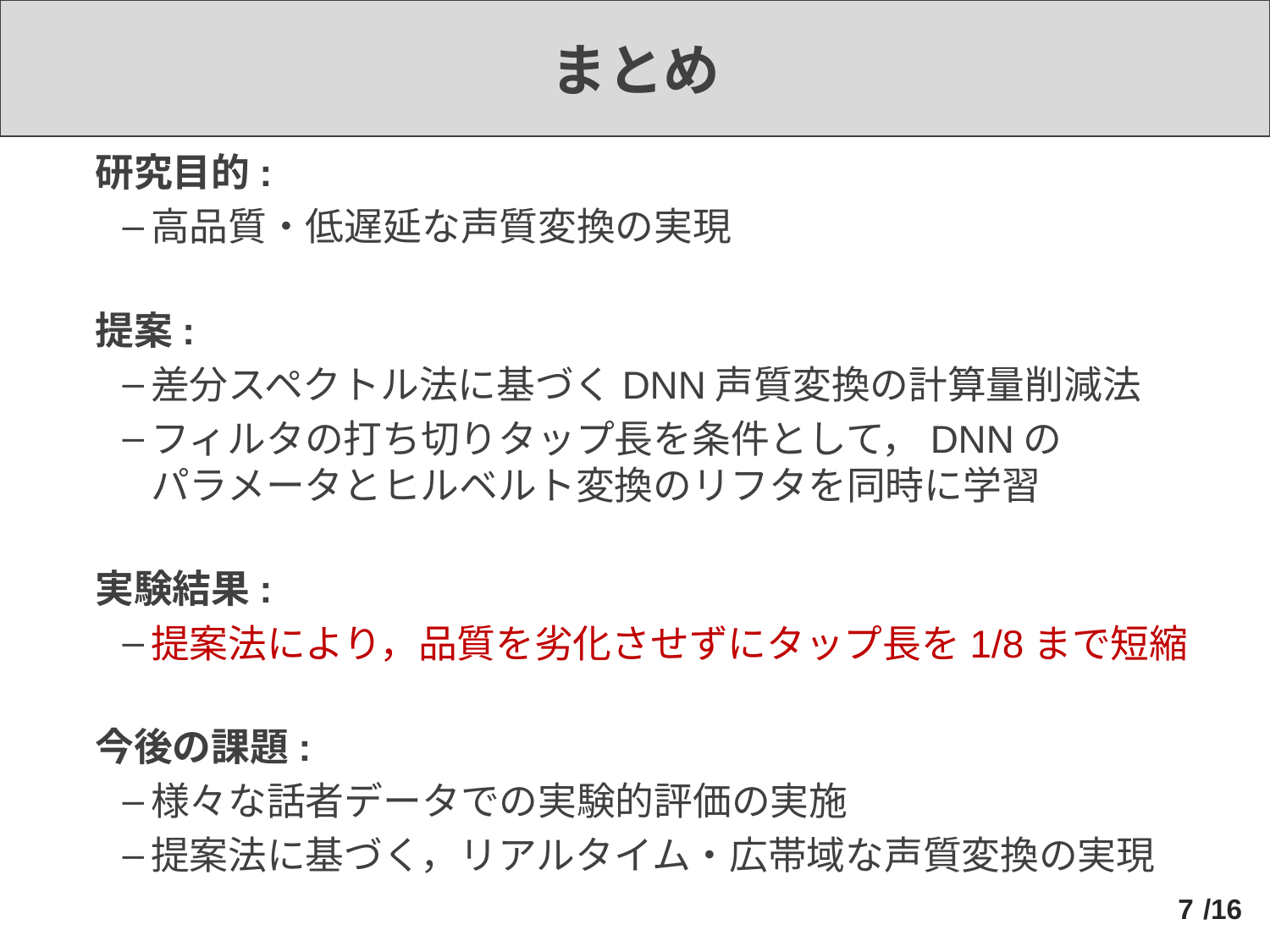

# まとめ
研究目的:
高品質・低遅延な声質変換の実現

提案:
差分スペクトル法に基づくDNN声質変換の計算量削減法
フィルタの打ち切りタップ長を条件として，DNNの
パラメータとヒルベルト変換のリフタを同時に学習

実験結果:
提案法により，品質を劣化させずにタップ長を1/8まで短縮

今後の課題:
様々な話者データでの実験的評価の実施
提案法に基づく，リアルタイム・広帯域な声質変換の実現
7